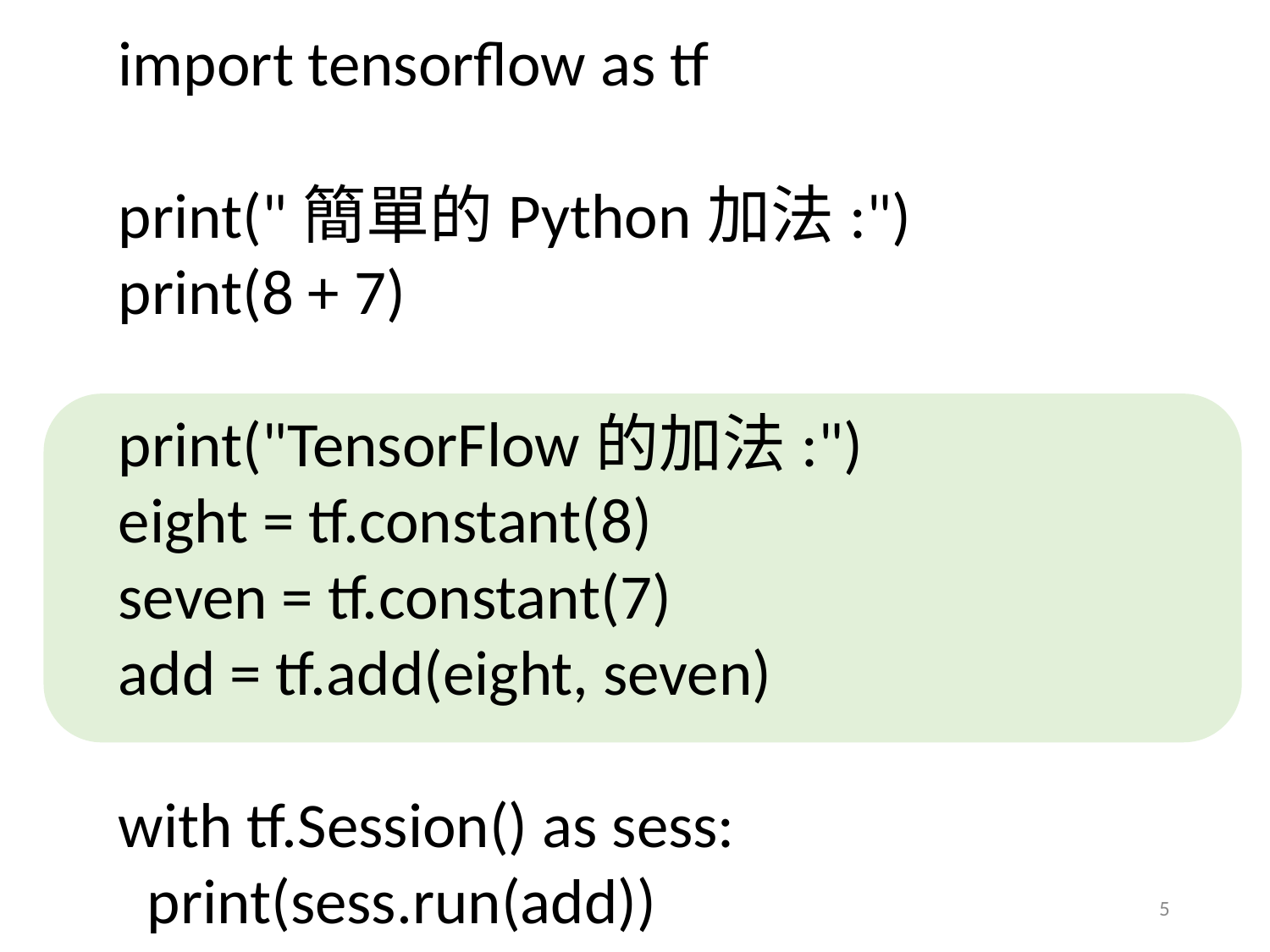

import tensorflow as tf

print("簡單的Python加法:")
print(8 + 7)

print("TensorFlow的加法:")
eight = tf.constant(8)
seven = tf.constant(7)
add = tf.add(eight, seven)

with tf.Session() as sess:
  print(sess.run(add))

5